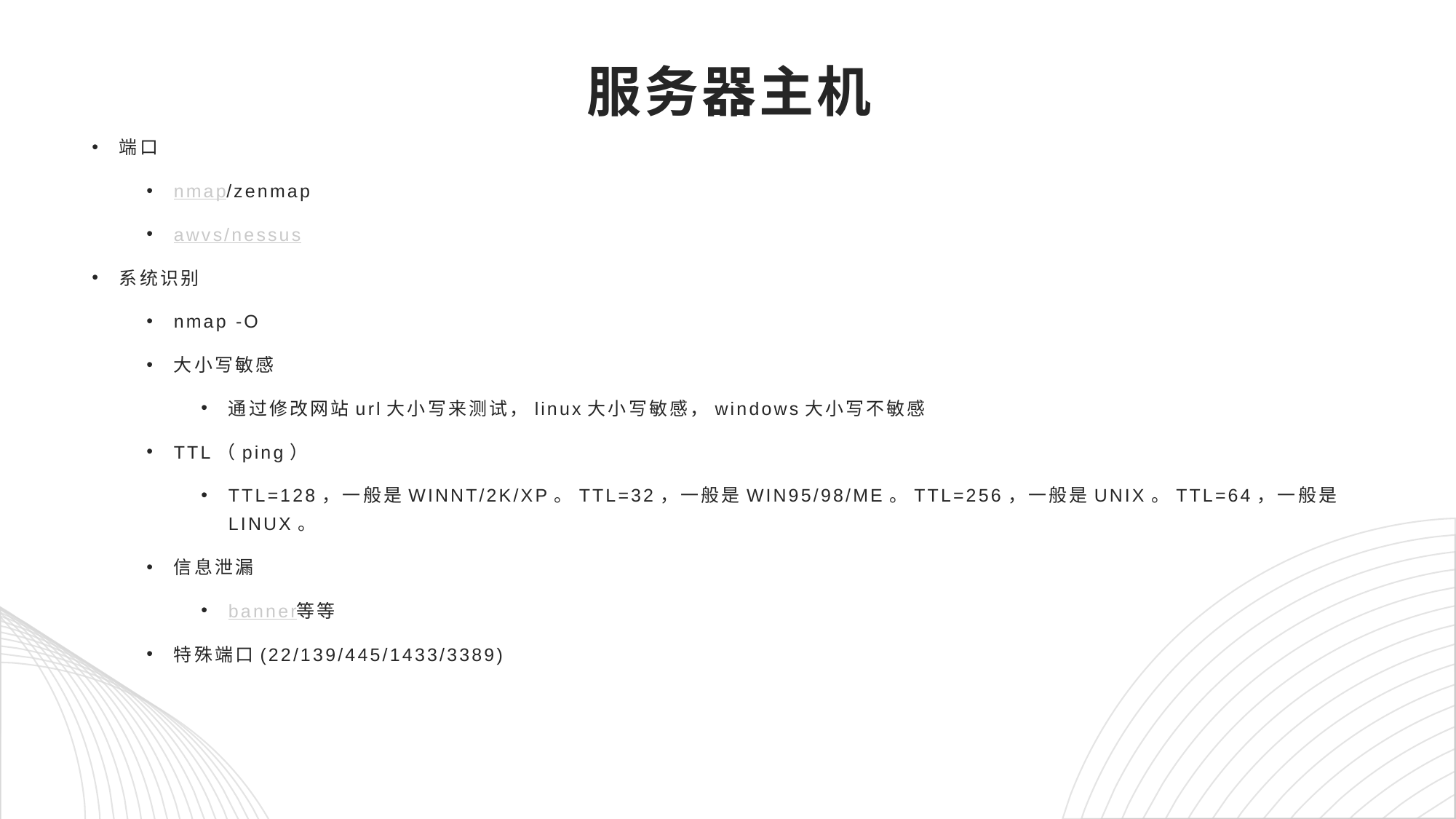

# 服务器主机
端口
nmap/zenmap
awvs/nessus
系统识别
nmap -O
大小写敏感
通过修改网站url大小写来测试，linux大小写敏感，windows大小写不敏感
TTL（ping）
TTL=128，一般是WINNT/2K/XP。TTL=32，一般是WIN95/98/ME。TTL=256，一般是UNIX。TTL=64，一般是LINUX。
信息泄漏
banner等等
特殊端口(22/139/445/1433/3389)